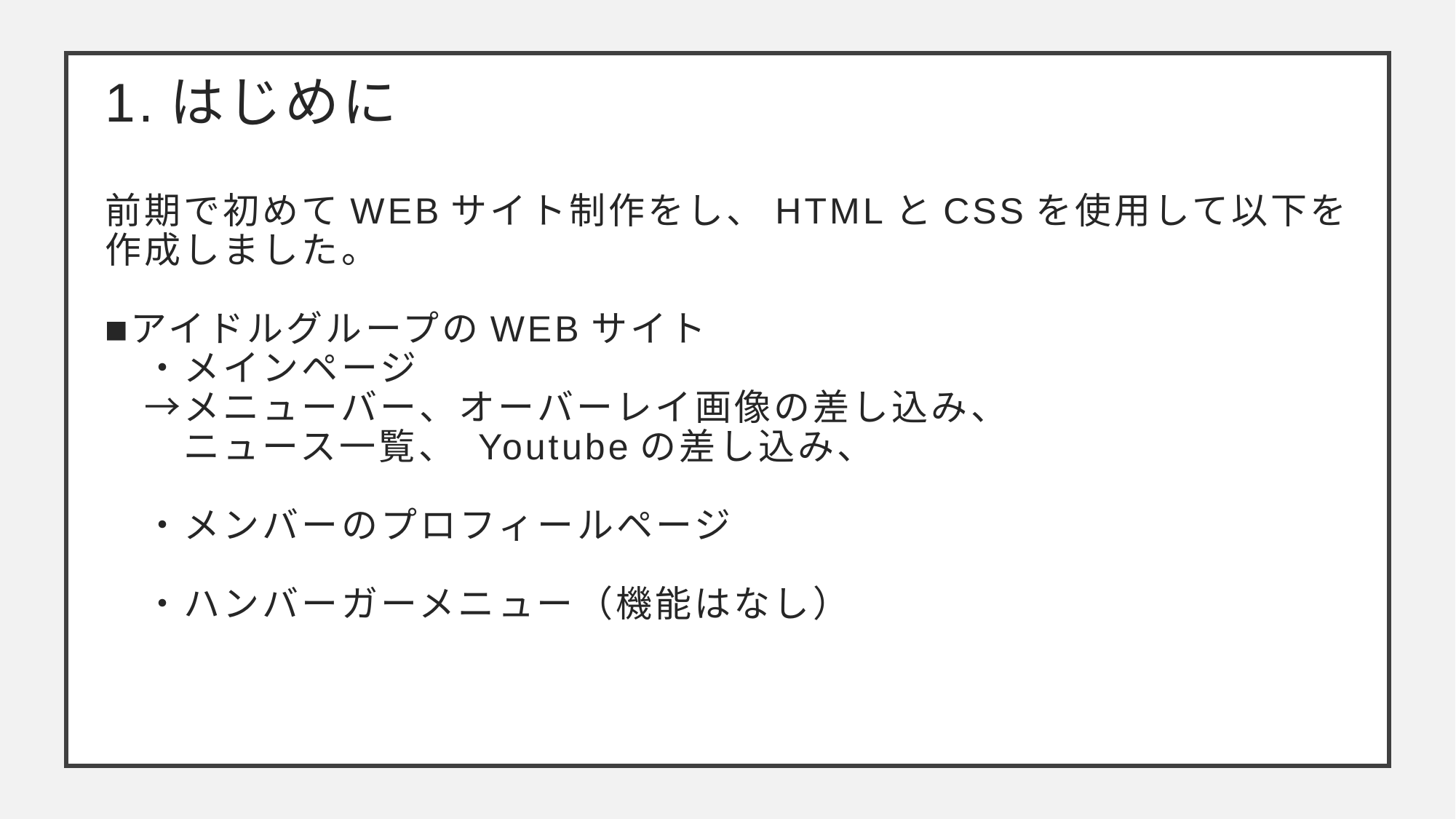

# 1.はじめに 前期で初めてWEBサイト制作をし、HTMLとCSSを使用して以下を 作成しました。 ◼️アイドルグループのWEBサイト 　・メインページ 　→メニューバー、オーバーレイ画像の差し込み、 　　ニュース一覧、 Youtubeの差し込み、 　　 　・メンバーのプロフィールページ 　・ハンバーガーメニュー（機能はなし）